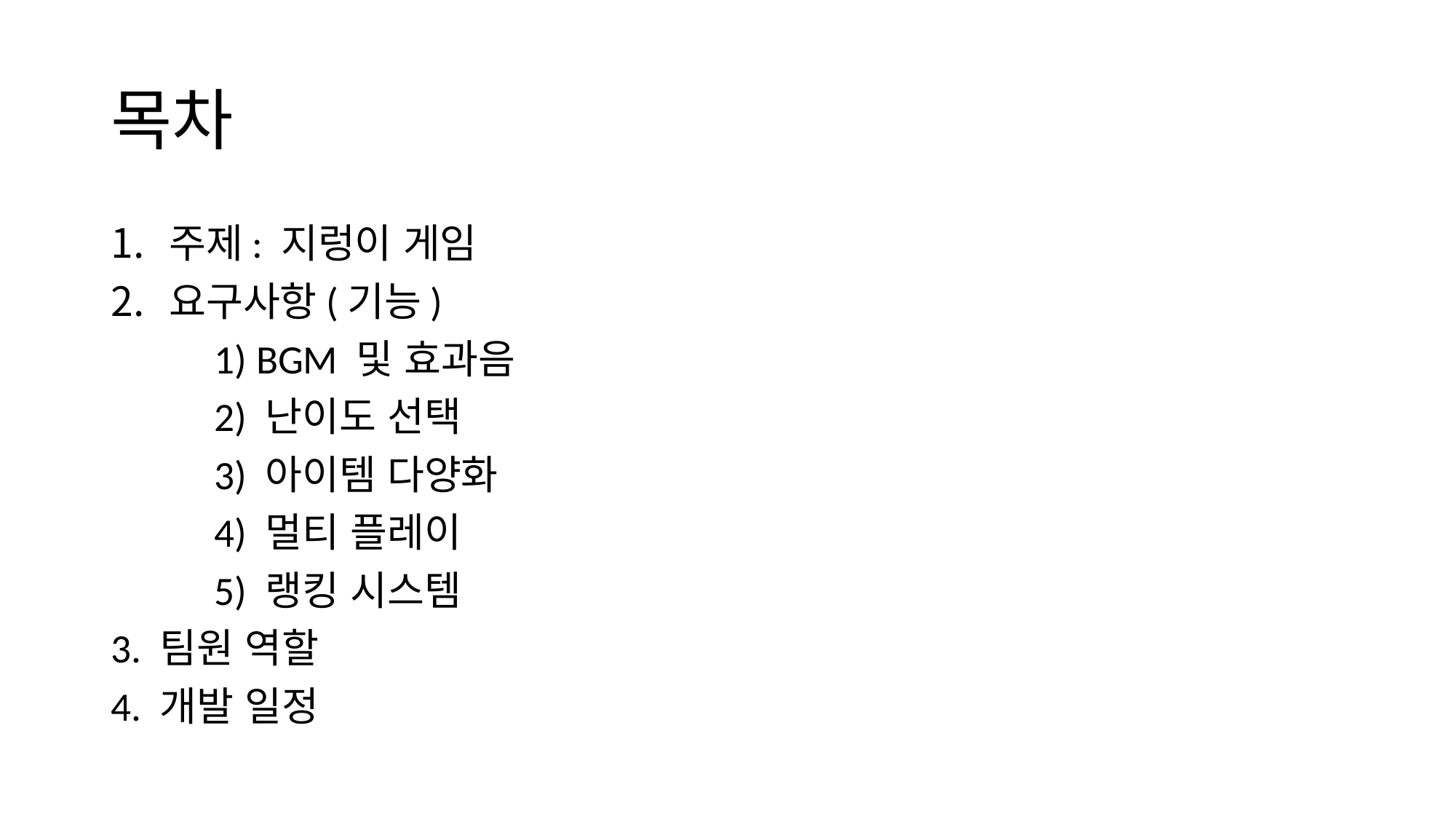

# 목차
주제: 지렁이 게임
요구사항(기능)
	1) BGM 및 효과음
	2) 난이도 선택
 	3) 아이템 다양화
	4) 멀티 플레이
	5) 랭킹 시스템
3. 팀원 역할
4. 개발 일정